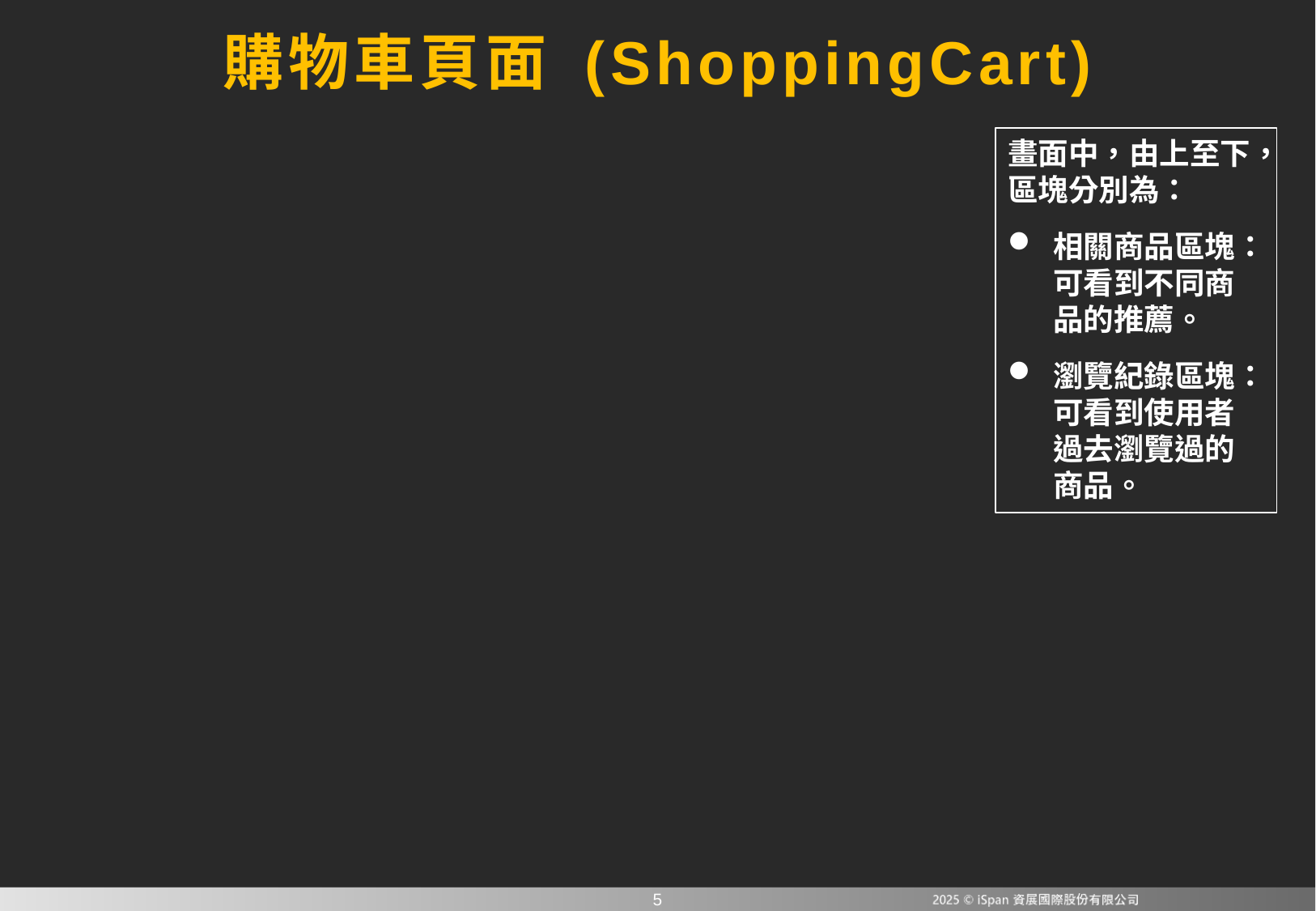

# 購物車頁面 (ShoppingCart)
畫面中，由上至下，區塊分別為：
相關商品區塊：可看到不同商品的推薦。
瀏覽紀錄區塊：可看到使用者過去瀏覽過的商品。